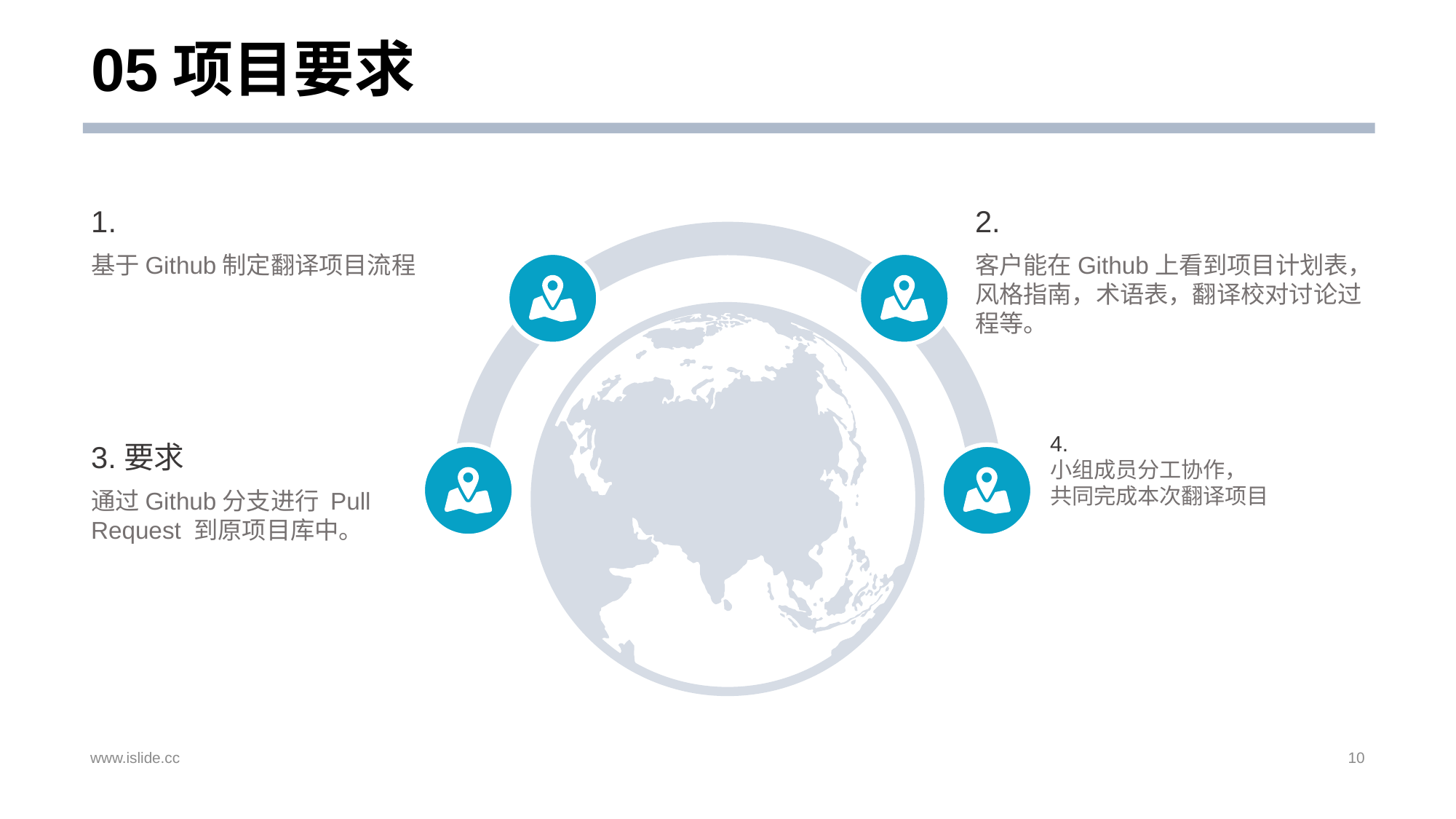

# 05项目要求
1.
2.

基于Github制定翻译项目流程
客户能在Github上看到项目计划表，风格指南，术语表，翻译校对讨论过程等。

3.要求

4.
小组成员分工协作，
共同完成本次翻译项目

通过Github分支进行 Pull Request 到原项目库中。

www.islide.cc
10